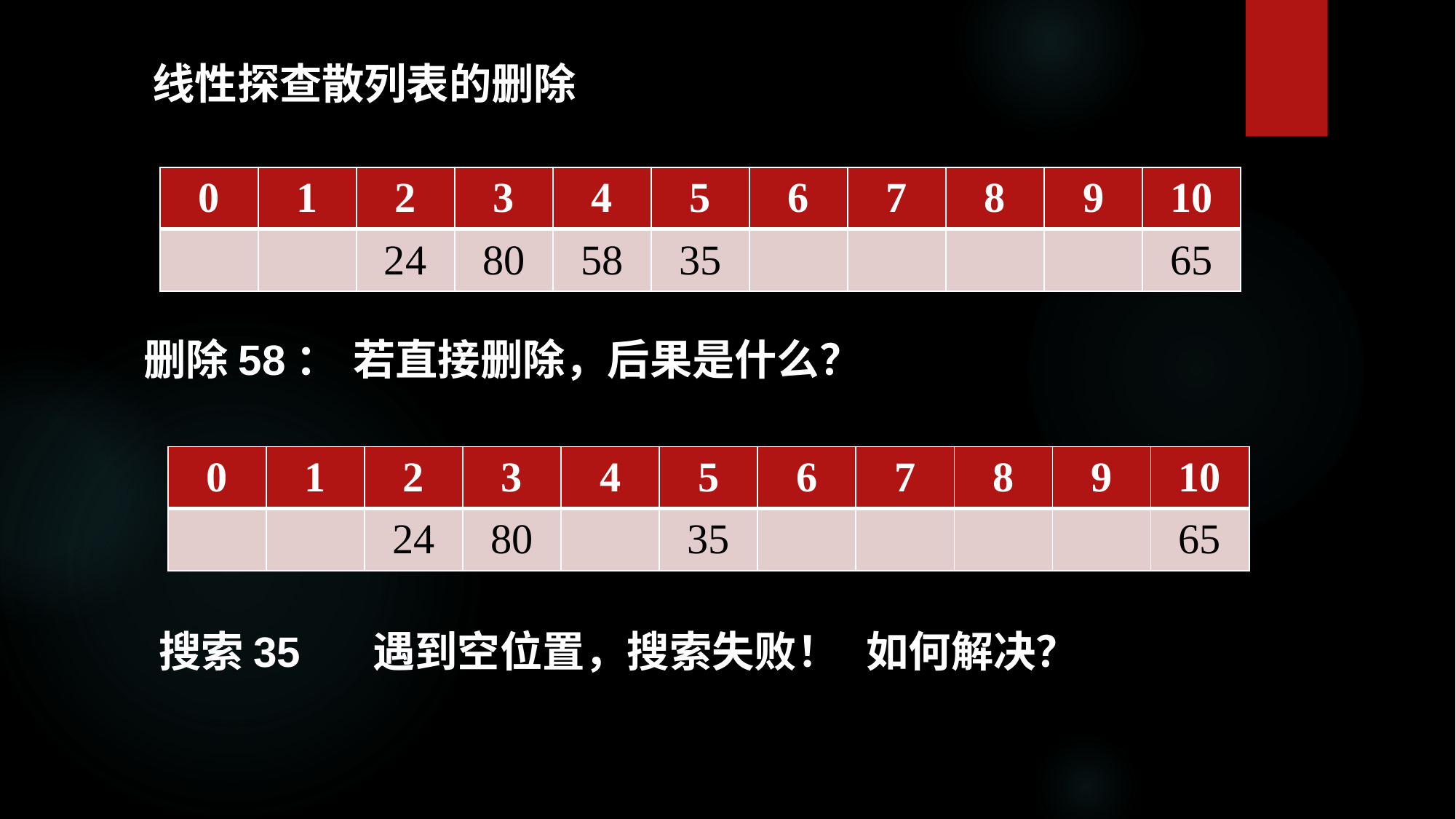

线性探查散列表的删除
| 0 | 1 | 2 | 3 | 4 | 5 | 6 | 7 | 8 | 9 | 10 |
| --- | --- | --- | --- | --- | --- | --- | --- | --- | --- | --- |
|  |  | 24 | 80 | 58 | 35 |  |  |  |  | 65 |
删除58：
若直接删除，后果是什么？
| 0 | 1 | 2 | 3 | 4 | 5 | 6 | 7 | 8 | 9 | 10 |
| --- | --- | --- | --- | --- | --- | --- | --- | --- | --- | --- |
|  |  | 24 | 80 |  | 35 |  |  |  |  | 65 |
搜索35
遇到空位置，搜索失败！
如何解决？